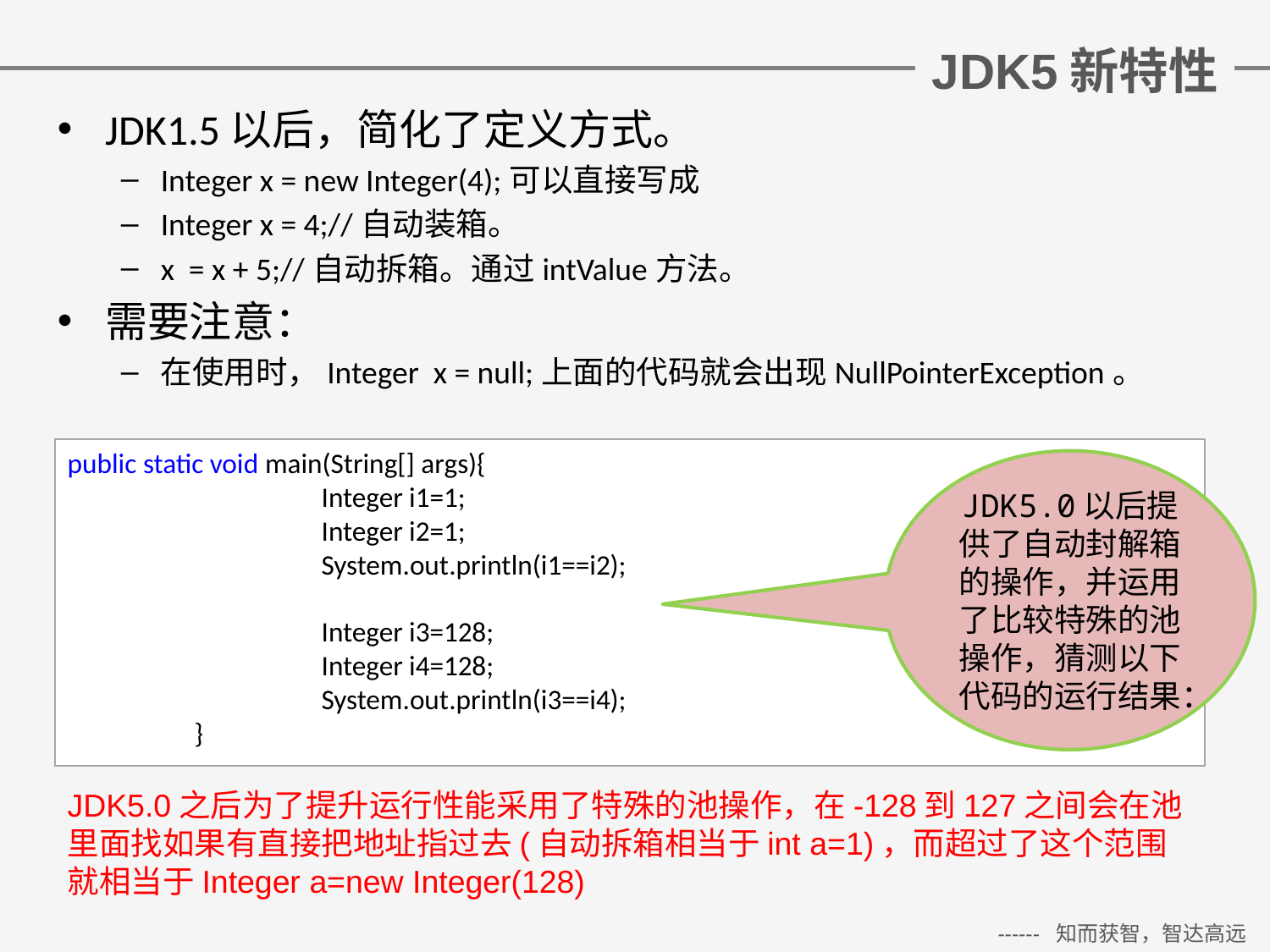

# JDK5新特性
JDK1.5以后，简化了定义方式。
Integer x = new Integer(4);可以直接写成
Integer x = 4;//自动装箱。
x  = x + 5;//自动拆箱。通过intValue方法。
需要注意：
在使用时，Integer  x = null;上面的代码就会出现NullPointerException。
public static void main(String[] args){
		Integer i1=1;
		Integer i2=1;
		System.out.println(i1==i2);

		Integer i3=128;
		Integer i4=128;
		System.out.println(i3==i4);
	}
JDK5.0以后提供了自动封解箱的操作，并运用了比较特殊的池操作，猜测以下代码的运行结果：
JDK5.0之后为了提升运行性能采用了特殊的池操作，在-128到127之间会在池里面找如果有直接把地址指过去(自动拆箱相当于int a=1)，而超过了这个范围就相当于Integer a=new Integer(128)